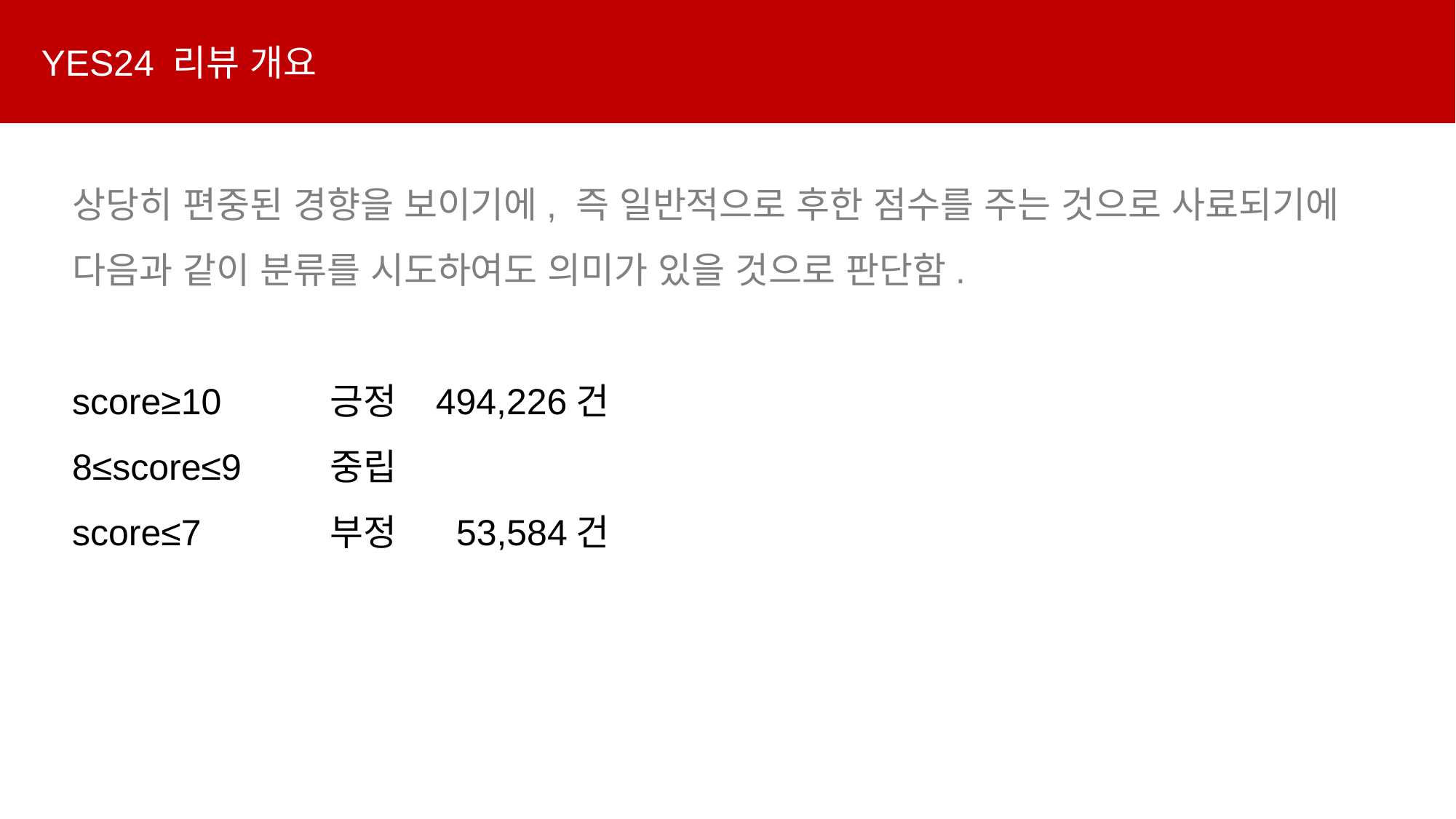

YES24 리뷰 개요
상당히 편중된 경향을 보이기에, 즉 일반적으로 후한 점수를 주는 것으로 사료되기에
다음과 같이 분류를 시도하여도 의미가 있을 것으로 판단함.

score≥10	   긍정   494,226건
8≤score≤9	   중립
score≤7	   부정     53,584건